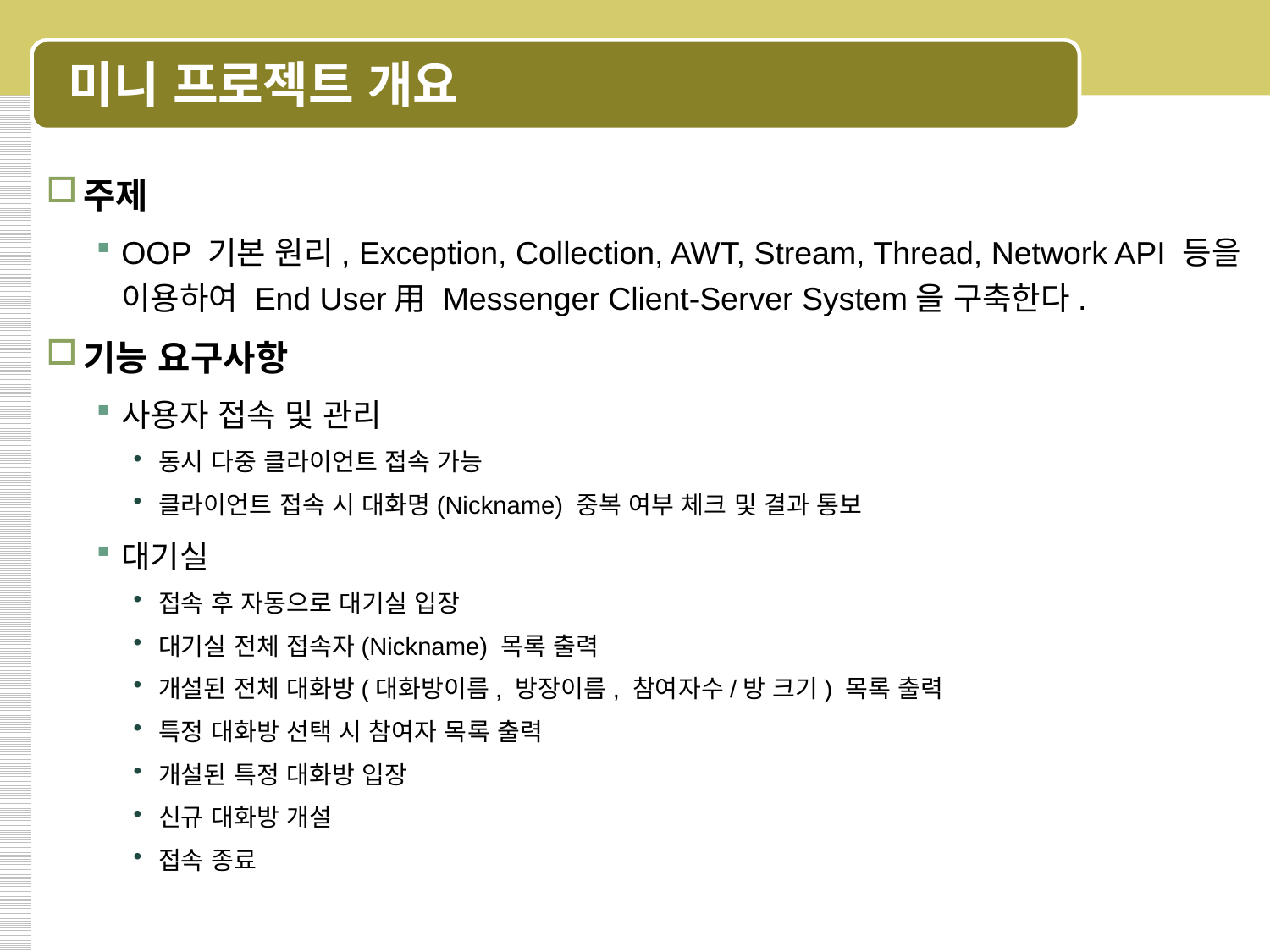

# 미니 프로젝트 개요
주제
OOP 기본 원리, Exception, Collection, AWT, Stream, Thread, Network API 등을 이용하여 End User用 Messenger Client-Server System을 구축한다.
기능 요구사항
사용자 접속 및 관리
동시 다중 클라이언트 접속 가능
클라이언트 접속 시 대화명(Nickname) 중복 여부 체크 및 결과 통보
대기실
접속 후 자동으로 대기실 입장
대기실 전체 접속자(Nickname) 목록 출력
개설된 전체 대화방(대화방이름, 방장이름, 참여자수/방 크기) 목록 출력
특정 대화방 선택 시 참여자 목록 출력
개설된 특정 대화방 입장
신규 대화방 개설
접속 종료